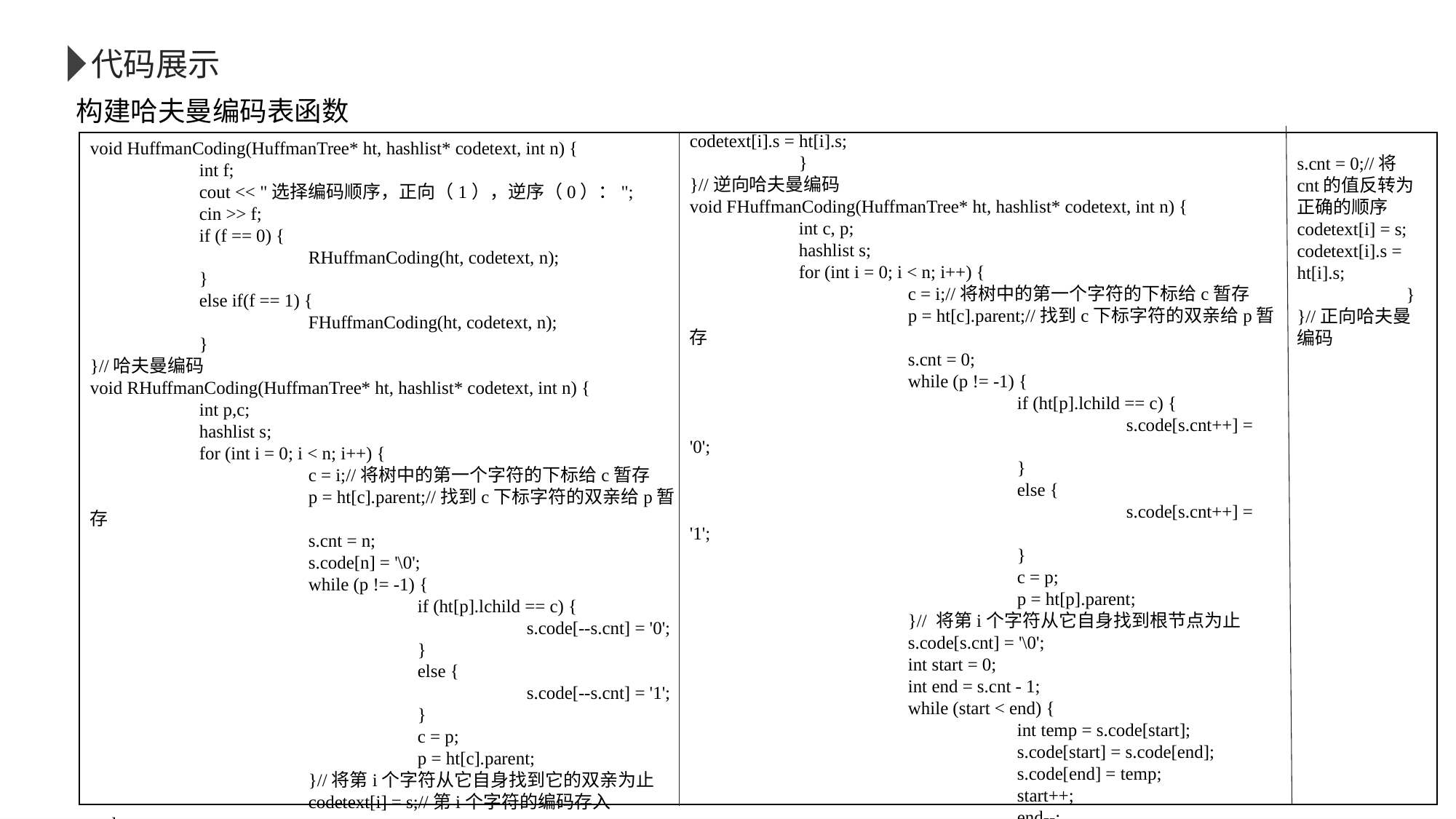

代码展示

构建哈夫曼编码表函数
codetext[i].s = ht[i].s;
	}
}//逆向哈夫曼编码
void FHuffmanCoding(HuffmanTree* ht, hashlist* codetext, int n) {
	int c, p;
	hashlist s;
	for (int i = 0; i < n; i++) {
		c = i;//将树中的第一个字符的下标给c暂存
		p = ht[c].parent;//找到c下标字符的双亲给p暂存
		s.cnt = 0;
		while (p != -1) {
			if (ht[p].lchild == c) {
				s.code[s.cnt++] = '0';
			}
			else {
				s.code[s.cnt++] = '1';
			}
			c = p;
			p = ht[p].parent;
		}// 将第i个字符从它自身找到根节点为止
		s.code[s.cnt] = '\0';
		int start = 0;
		int end = s.cnt - 1;
		while (start < end) {
			int temp = s.code[start];
			s.code[start] = s.code[end];
			s.code[end] = temp;
			start++;
			end--;
		}//将编码逆序

void HuffmanCoding(HuffmanTree* ht, hashlist* codetext, int n) {
	int f;
	cout << "选择编码顺序，正向（1），逆序（0）：";
	cin >> f;
	if (f == 0) {
		RHuffmanCoding(ht, codetext, n);
	}
	else if(f == 1) {
		FHuffmanCoding(ht, codetext, n);
	}
}//哈夫曼编码
void RHuffmanCoding(HuffmanTree* ht, hashlist* codetext, int n) {
	int p,c;
	hashlist s;
	for (int i = 0; i < n; i++) {
		c = i;//将树中的第一个字符的下标给c暂存
		p = ht[c].parent;//找到c下标字符的双亲给p暂存
		s.cnt = n;
		s.code[n] = '\0';
		while (p != -1) {
			if (ht[p].lchild == c) {
				s.code[--s.cnt] = '0';
			}
			else {
				s.code[--s.cnt] = '1';
			}
			c = p;
			p = ht[c].parent;
		}//将第i个字符从它自身找到它的双亲为止
		codetext[i] = s;//第i个字符的编码存入codetext

s.cnt = 0;//将cnt的值反转为正确的顺序
codetext[i] = s;
codetext[i].s = ht[i].s;
	}
}//正向哈夫曼编码